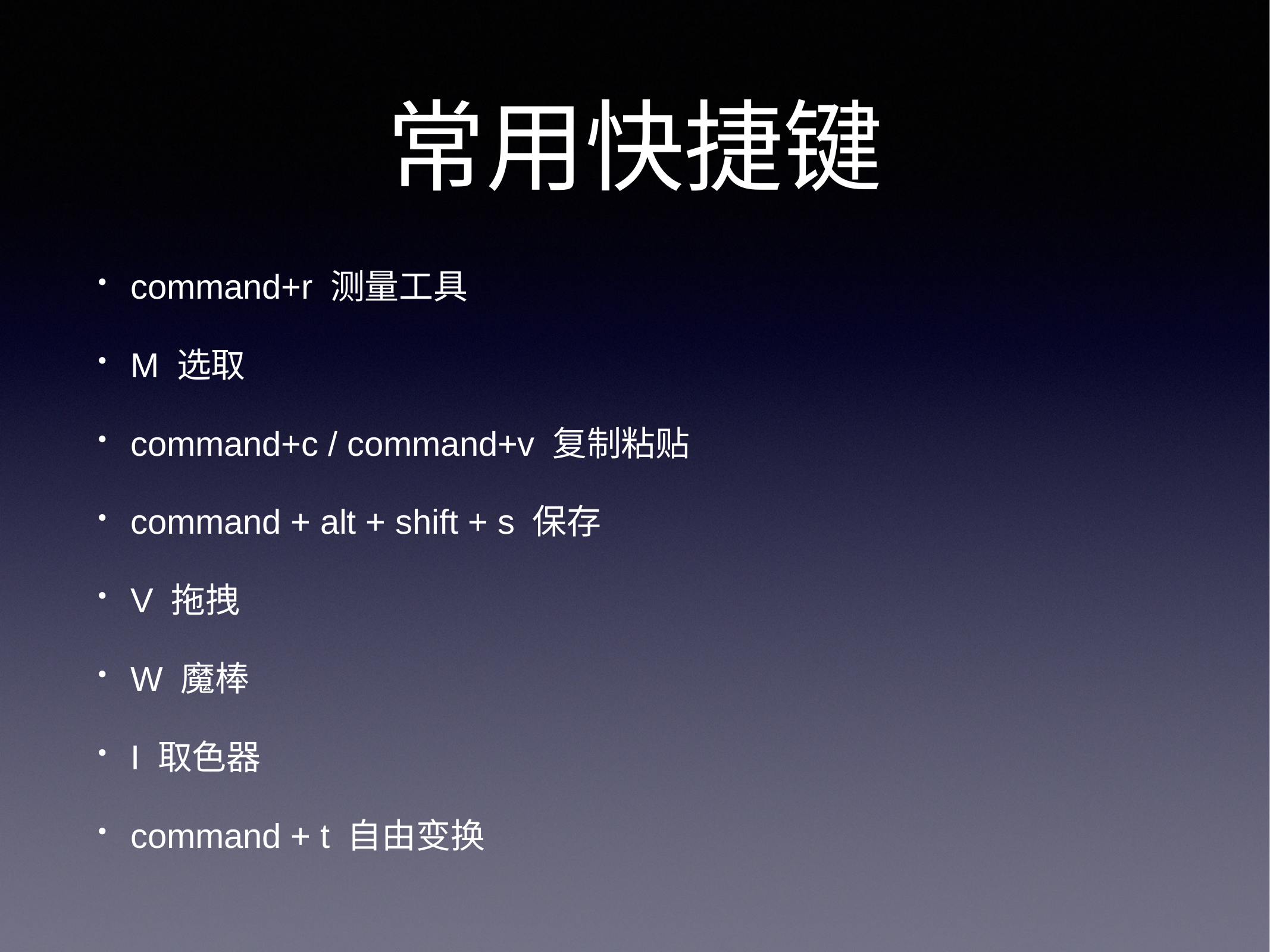

# 常用快捷键
command+r 测量工具
M 选取
command+c / command+v 复制粘贴
command + alt + shift + s 保存
V 拖拽
W 魔棒
I 取色器
command + t 自由变换